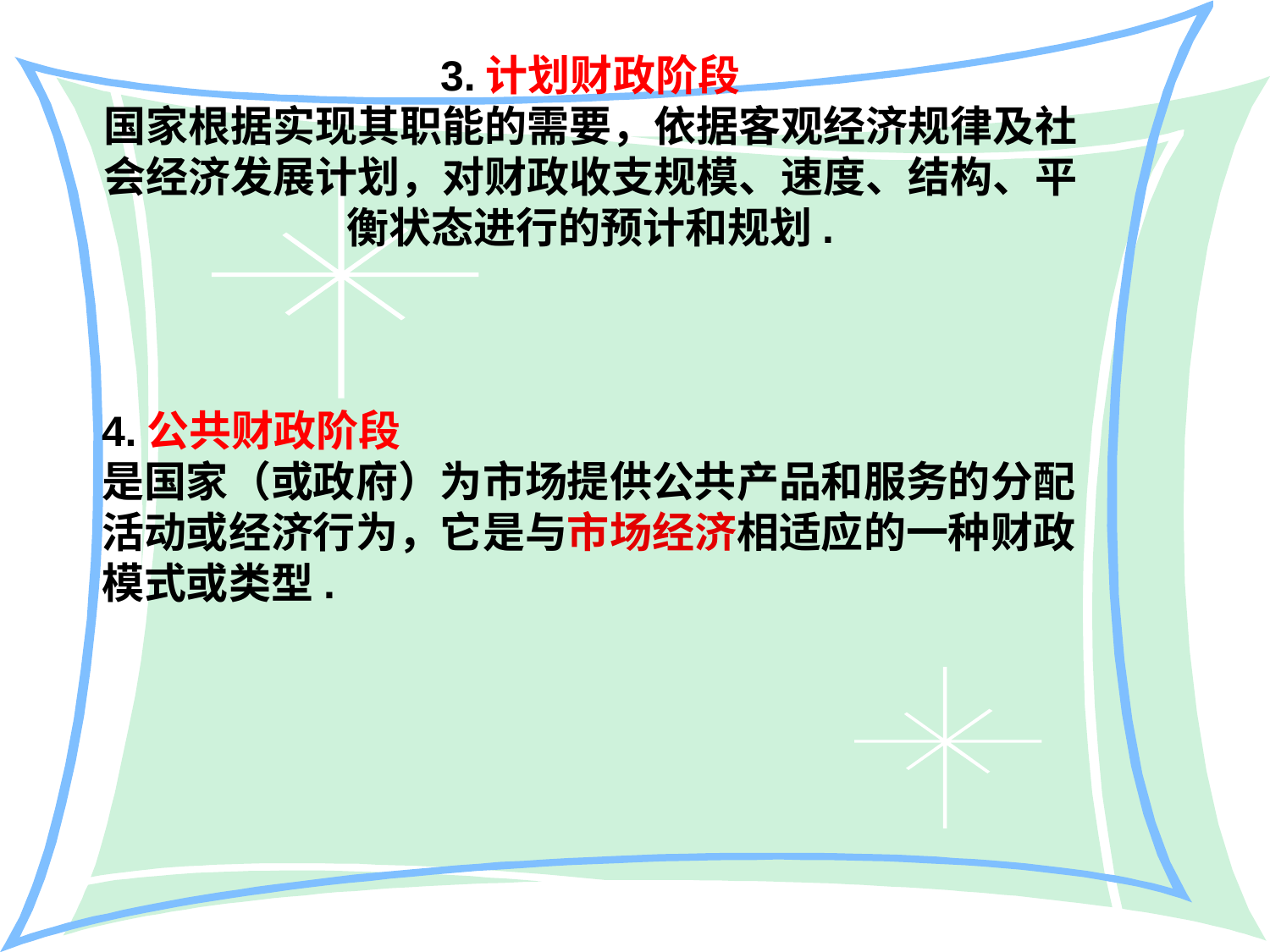

3.计划财政阶段
国家根据实现其职能的需要，依据客观经济规律及社会经济发展计划，对财政收支规模、速度、结构、平衡状态进行的预计和规划.

4.公共财政阶段
是国家（或政府）为市场提供公共产品和服务的分配活动或经济行为，它是与市场经济相适应的一种财政模式或类型.